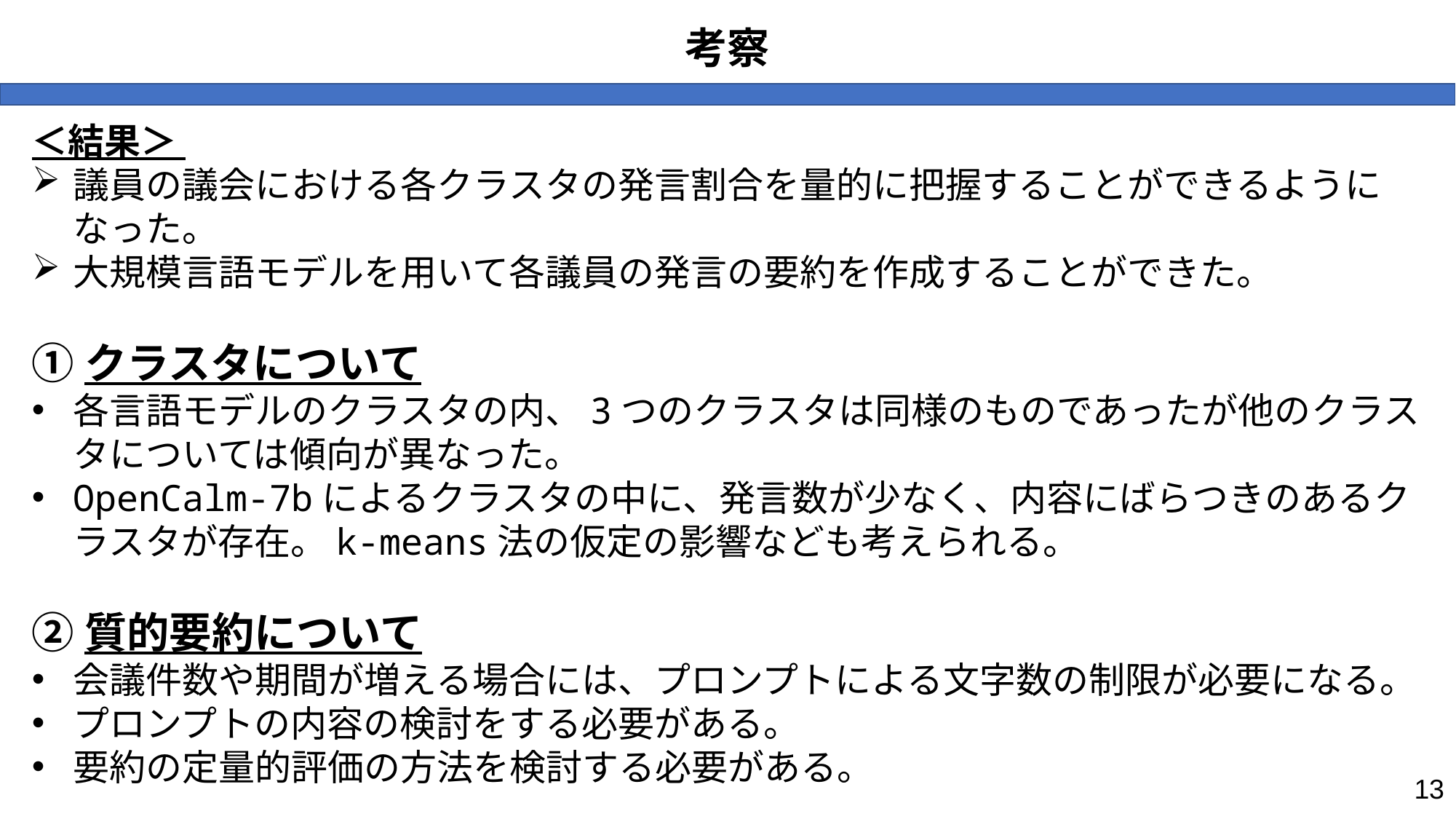

考察

＜結果＞
議員の議会における各クラスタの発言割合を量的に把握することができるようになった。
大規模言語モデルを用いて各議員の発言の要約を作成することができた。

①クラスタについて
各言語モデルのクラスタの内、3つのクラスタは同様のものであったが他のクラスタについては傾向が異なった。
OpenCalm-7bによるクラスタの中に、発言数が少なく、内容にばらつきのあるクラスタが存在。k-means法の仮定の影響なども考えられる。

②質的要約について
会議件数や期間が増える場合には、プロンプトによる文字数の制限が必要になる。
プロンプトの内容の検討をする必要がある。
要約の定量的評価の方法を検討する必要がある。
13